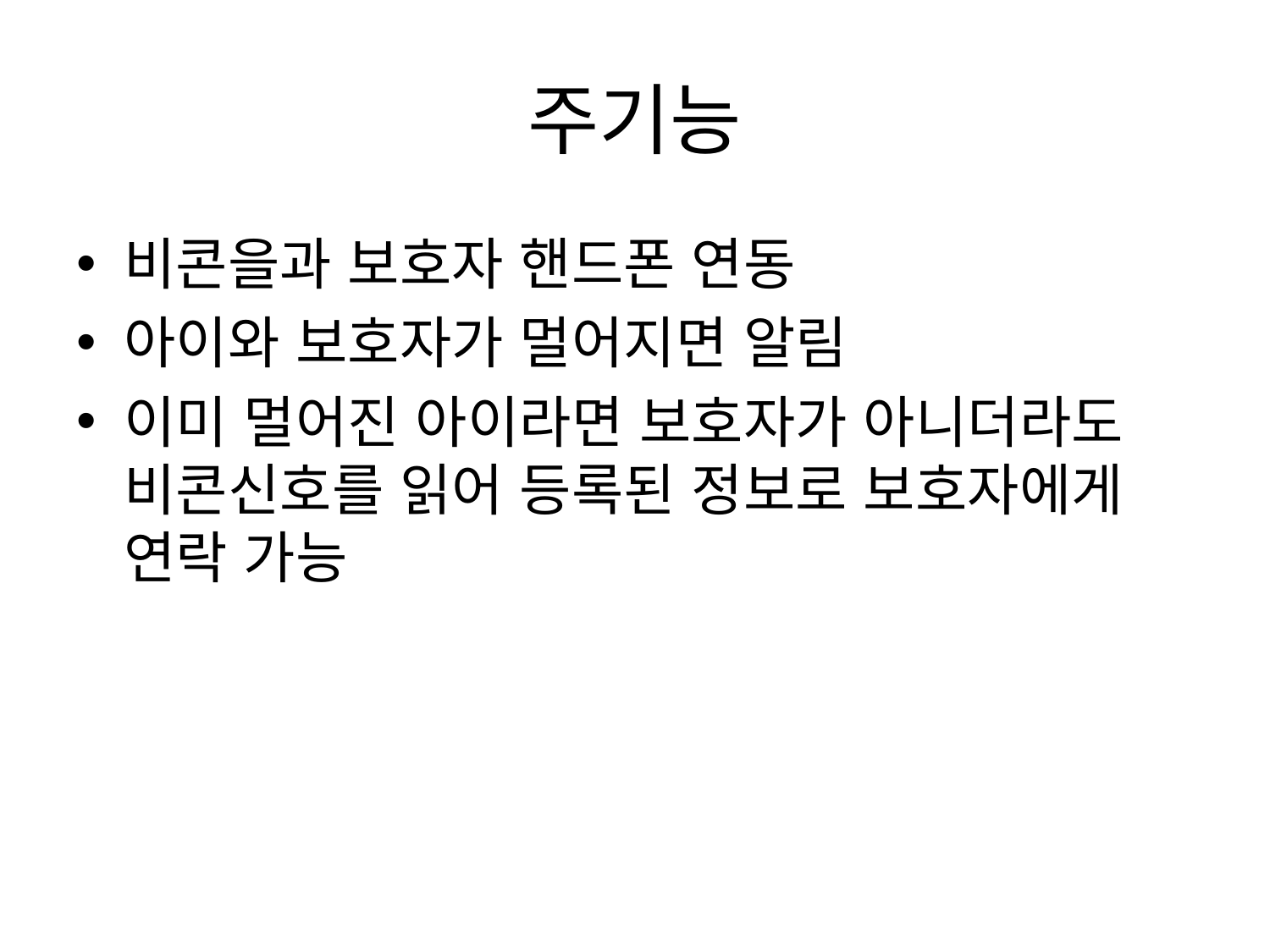

# 주기능
비콘을과 보호자 핸드폰 연동
아이와 보호자가 멀어지면 알림
이미 멀어진 아이라면 보호자가 아니더라도 비콘신호를 읽어 등록된 정보로 보호자에게 연락 가능